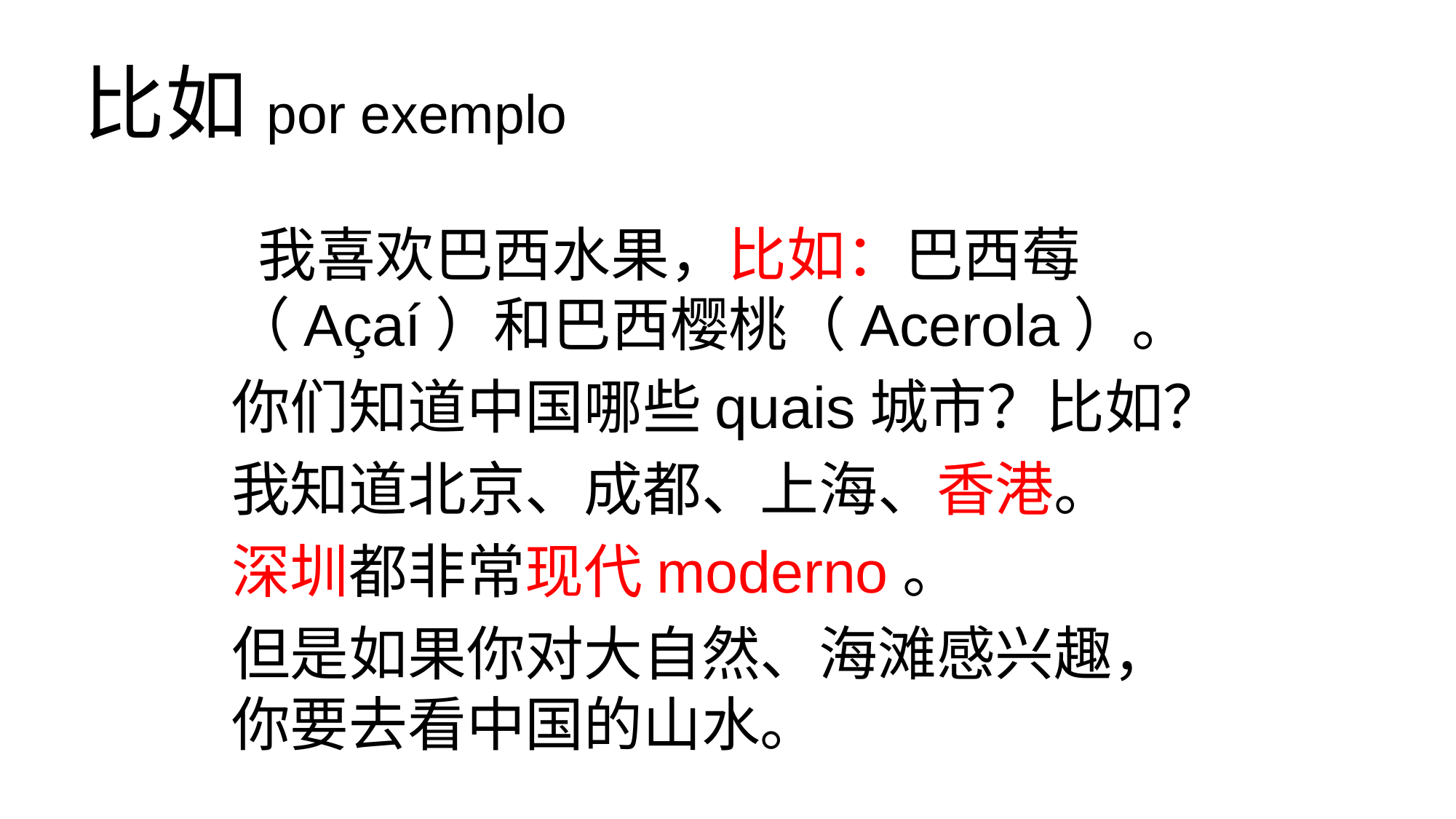

# 比如por exemplo
 我喜欢巴西水果，比如：巴西莓（Açaí）和巴西樱桃（Acerola）。
你们知道中国哪些quais城市？比如？
我知道北京、成都、上海、香港。
深圳都非常现代moderno。
但是如果你对大自然、海滩感兴趣，你要去看中国的山水。